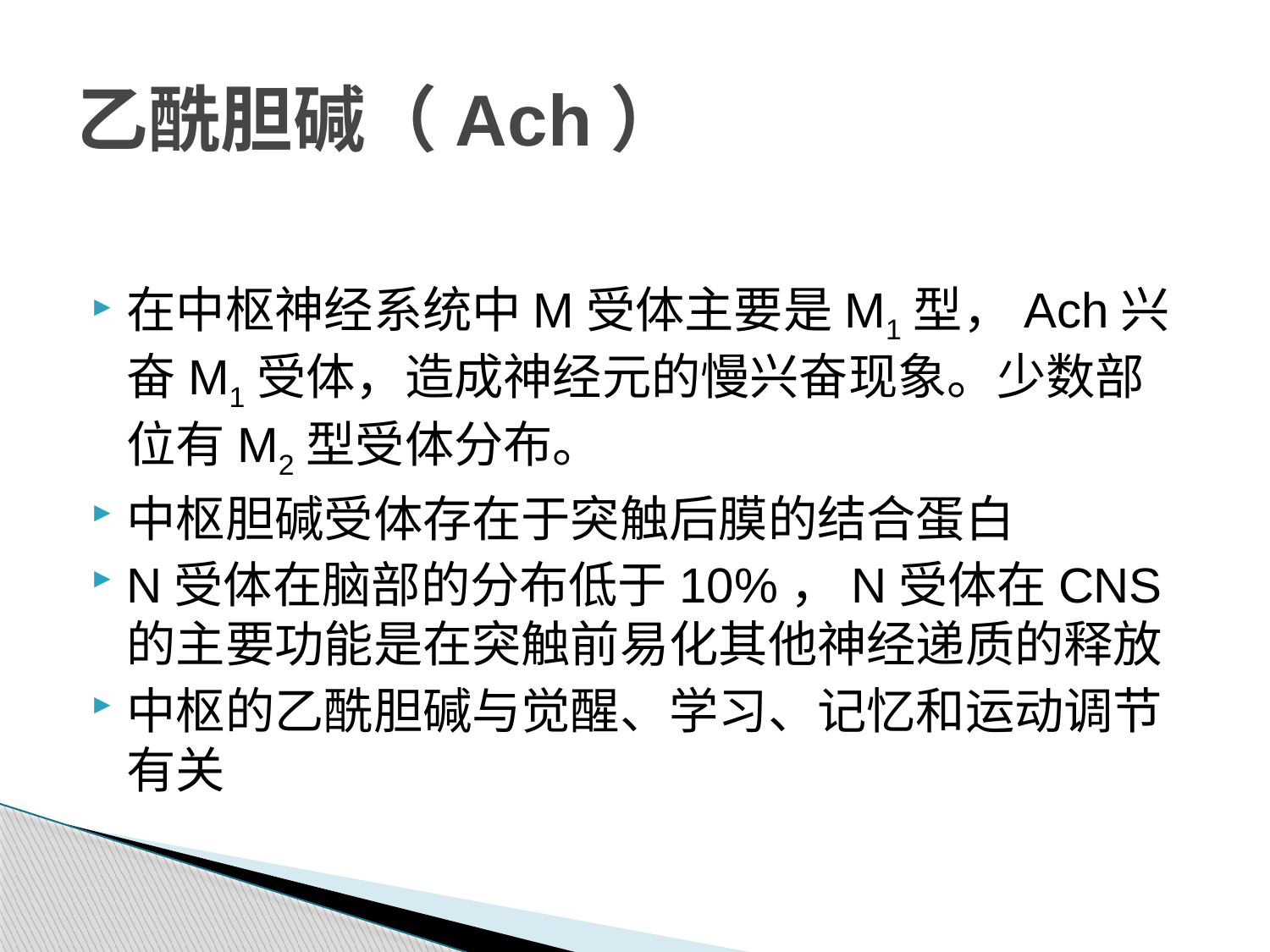

# 乙酰胆碱（Ach）

在中枢神经系统中M受体主要是M1型，Ach兴奋M1受体，造成神经元的慢兴奋现象。少数部位有M2型受体分布。
中枢胆碱受体存在于突触后膜的结合蛋白
N受体在脑部的分布低于10%，N受体在CNS的主要功能是在突触前易化其他神经递质的释放
中枢的乙酰胆碱与觉醒、学习、记忆和运动调节有关